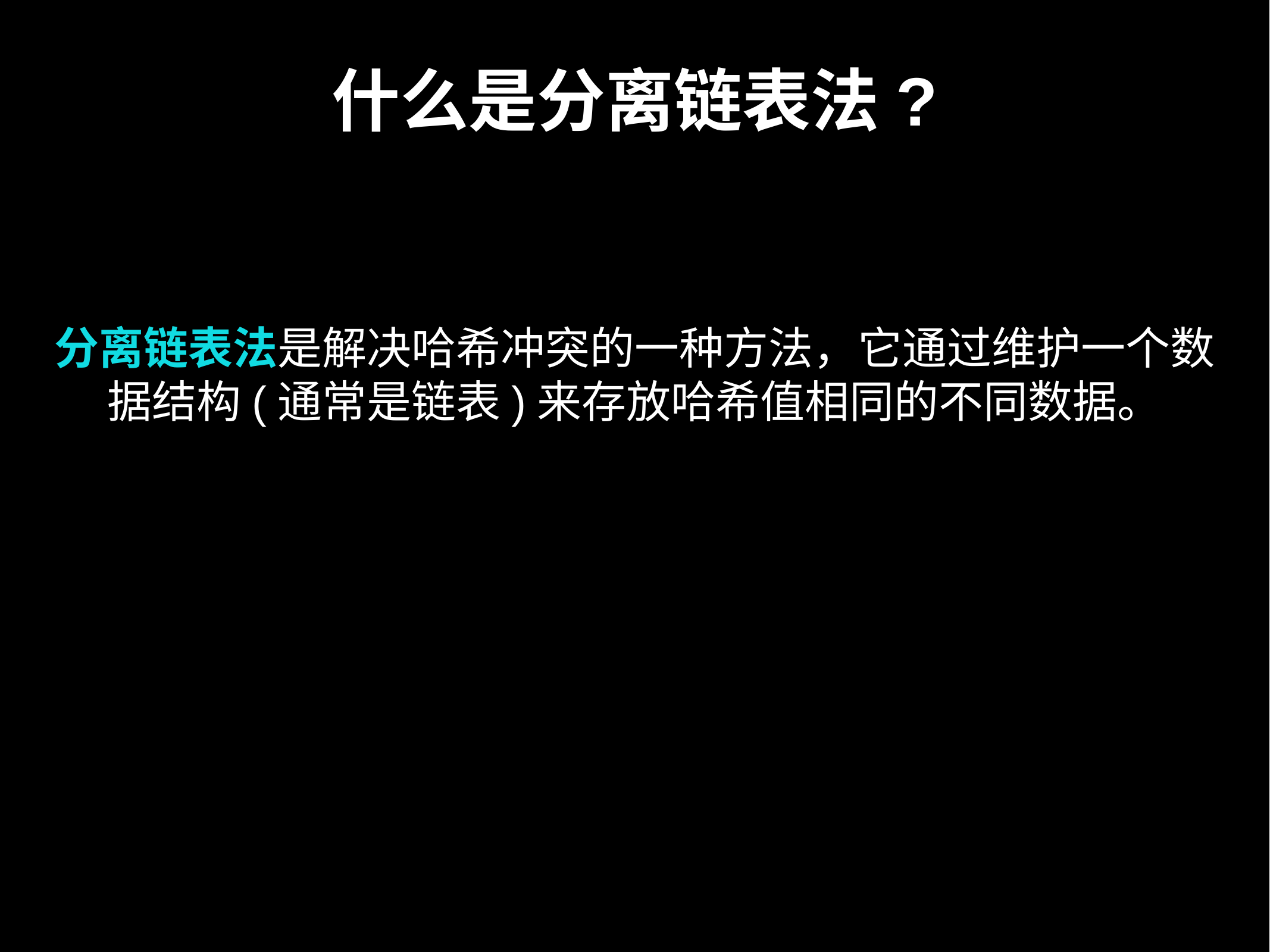

# 什么是分离链表法?
分离链表法是解决哈希冲突的一种方法，它通过维护一个数据结构(通常是链表)来存放哈希值相同的不同数据。